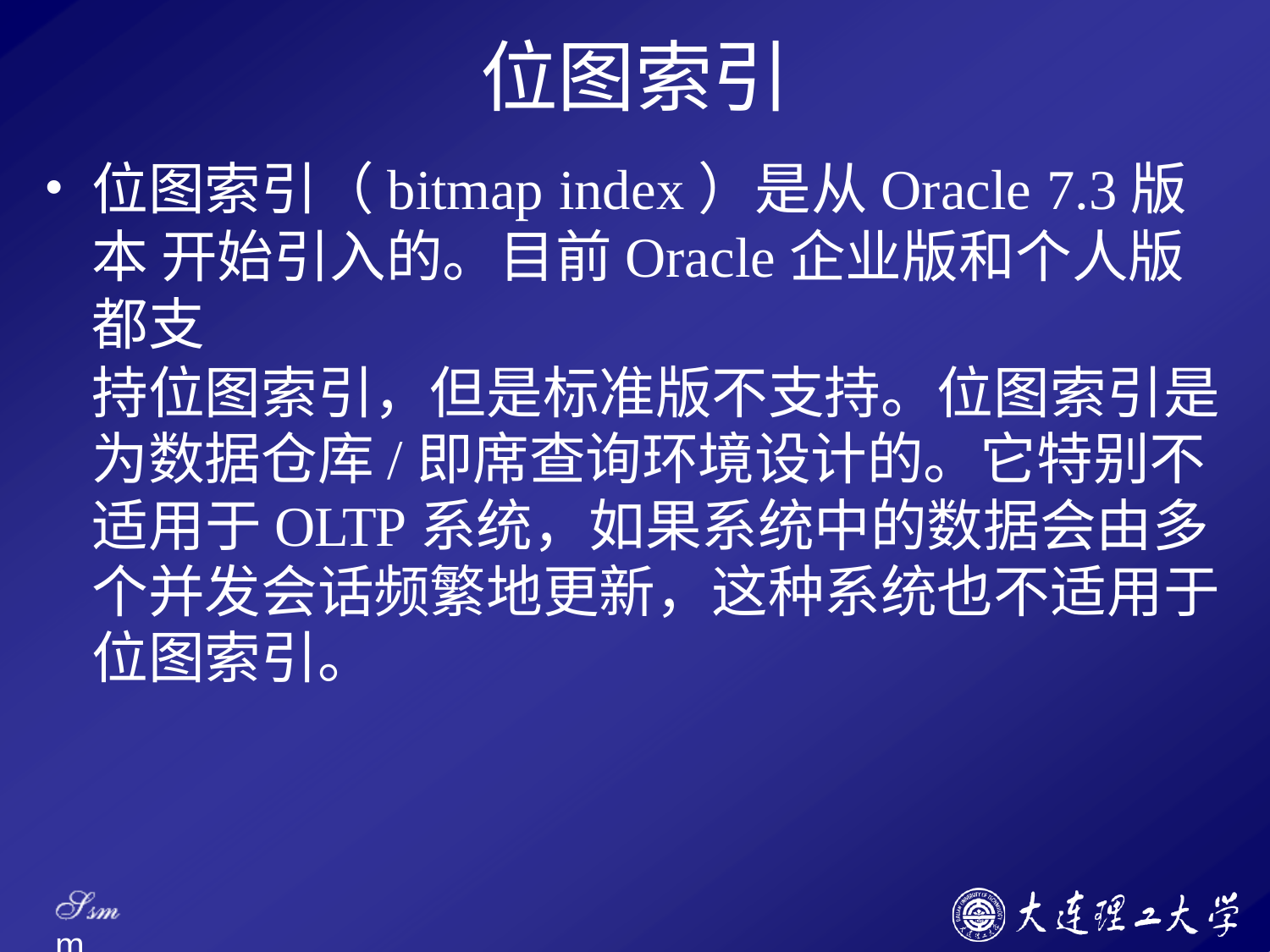

# 位图索引
位图索引（bitmap index）是从Oracle 7.3版本 开始引入的。目前Oracle企业版和个人版都支
持位图索引，但是标准版不支持。位图索引是 为数据仓库/即席查询环境设计的。它特别不 适用于OLTP系统，如果系统中的数据会由多 个并发会话频繁地更新，这种系统也不适用于 位图索引。

Ssm